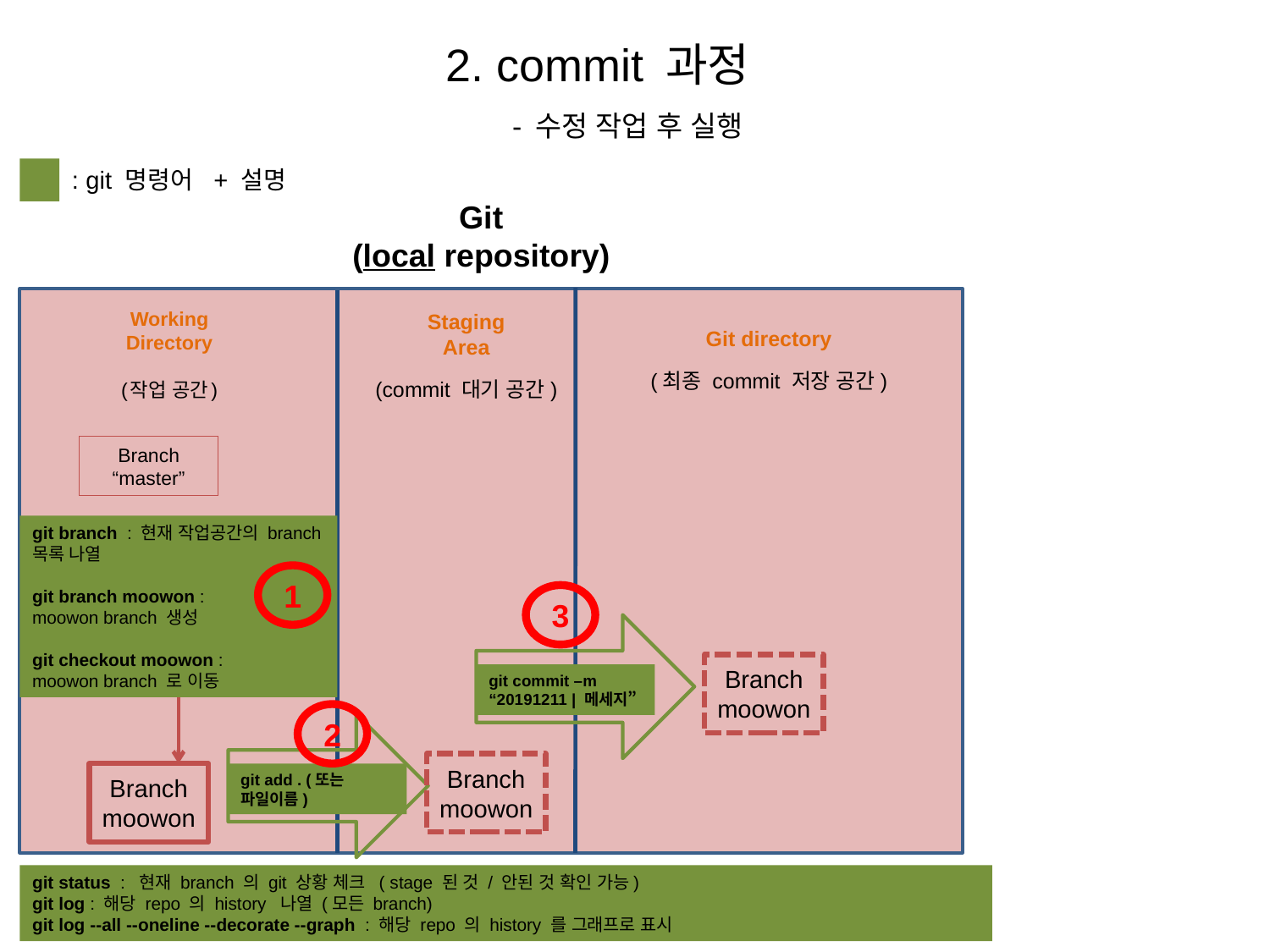

# 2. commit 과정 - 수정 작업 후 실행

: git 명령어  + 설명
Git
(local repository)

Working
Directory

(작업 공간)
Staging
Area

(commit 대기 공간)
Git directory

(최종 commit 저장 공간)
Branch
“master”
git branch  : 현재 작업공간의 branch 목록 나열

git branch moowon :
moowon branch 생성

git checkout moowon :
moowon branch 로 이동
1
3

Branch
moowon
git commit –m “20191211 | 메세지”
2

Branch
moowon
Branch
moowon
git add . (또는 파일이름)
git status  :  현재 branch 의 git 상황 체크  ( stage 된 것 / 안된 것 확인 가능)
git log : 해당 repo 의 history  나열 (모든 branch)
git log --all --oneline --decorate --graph  : 해당 repo 의 history 를 그래프로 표시